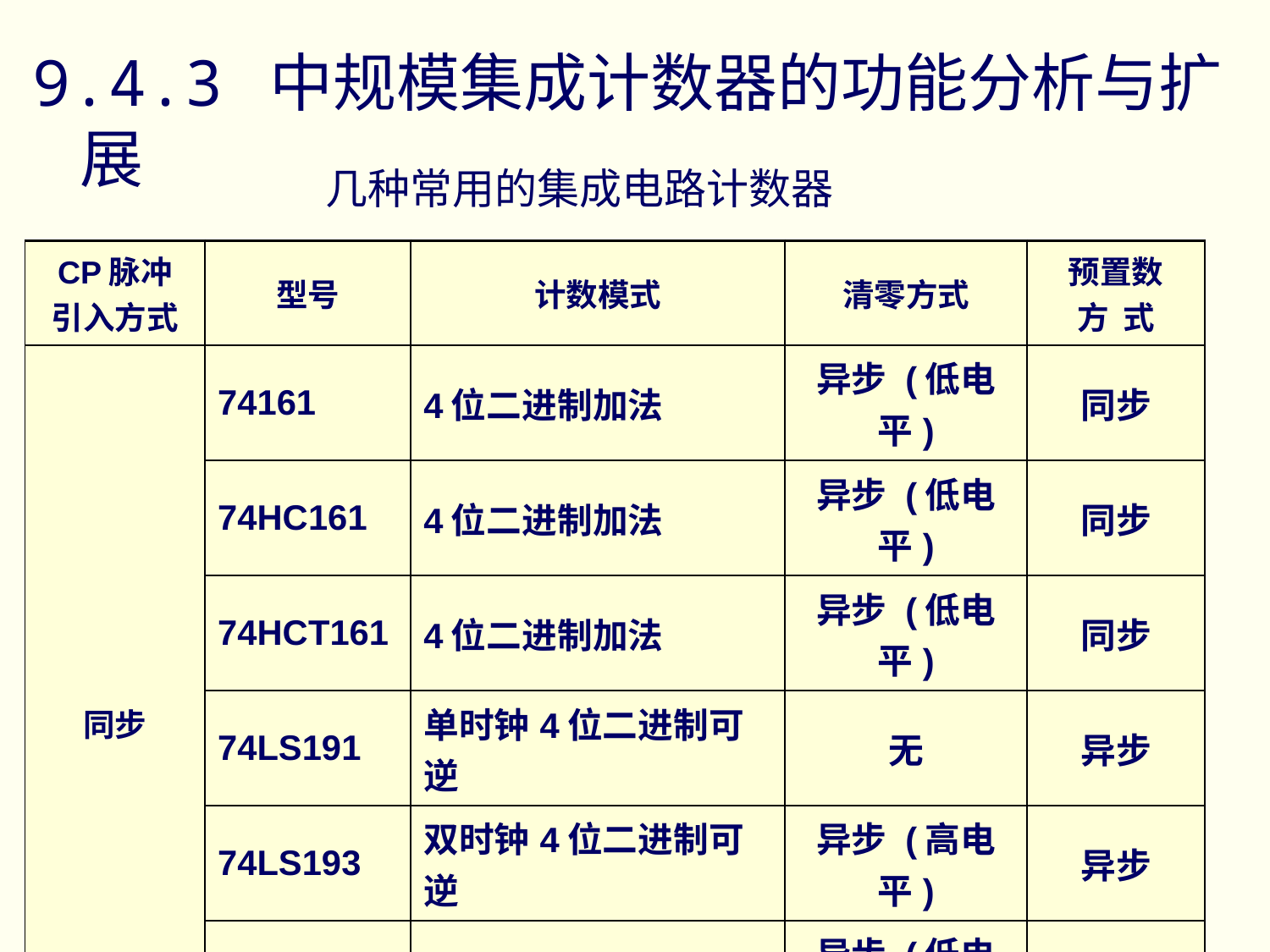

9.4.3  中规模集成计数器的功能分析与扩展
    几种常用的集成电路计数器
| CP脉冲 引入方式 | 型号 | 计数模式 | 清零方式 | 预置数 方 式 |
| --- | --- | --- | --- | --- |
| 同步 | 74161 | 4位二进制加法 | 异步 (低电平) | 同步 |
|  | 74HC161 | 4位二进制加法 | 异步 (低电平) | 同步 |
|  | 74HCT161 | 4位二进制加法 | 异步 (低电平) | 同步 |
|  | 74LS191 | 单时钟4位二进制可逆 | 无 | 异步 |
|  | 74LS193 | 双时钟4位二进制可逆 | 异步 (高电平) | 异步 |
|  | 74160 | 十进制加法 | 异步 (低电平) | 同步 |
|  | 74LS190 | 单时钟十进制可逆 | 无 | 异步 |
| 异步 | 74LS293 | 双时钟4位二进制加法 | 异步 | 无 |
|  | 74LS290 | 2-5-10进制加法 | 异步 | 异步 |